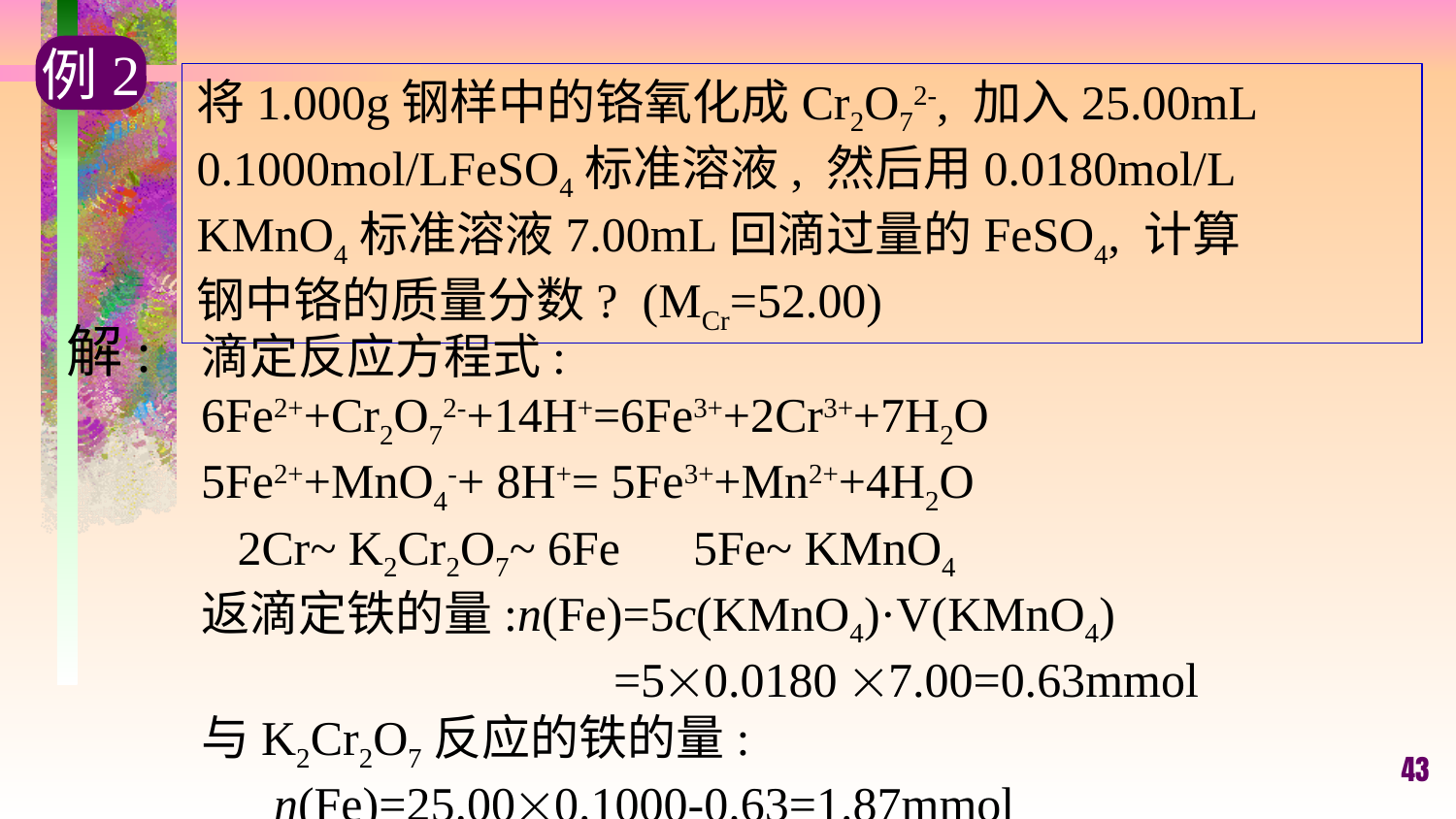

例2
将1.000g钢样中的铬氧化成Cr2O72-, 加入25.00mL
0.1000mol/LFeSO4标准溶液, 然后用0.0180mol/L
KMnO4标准溶液7.00mL回滴过量的FeSO4, 计算
钢中铬的质量分数?  (MCr=52.00)
解:
滴定反应方程式:
6Fe2++Cr2O72-+14H+=6Fe3++2Cr3++7H2O
5Fe2++MnO4-+ 8H+= 5Fe3++Mn2++4H2O
   2Cr~ K2Cr2O7~ 6Fe      5Fe~ KMnO4
返滴定铁的量:n(Fe)=5c(KMnO4)·V(KMnO4)
                                  =5×0.0180 ×7.00=0.63mmol
与K2Cr2O7反应的铁的量:
      n(Fe)=25.00×0.1000-0.63=1.87mmol

43